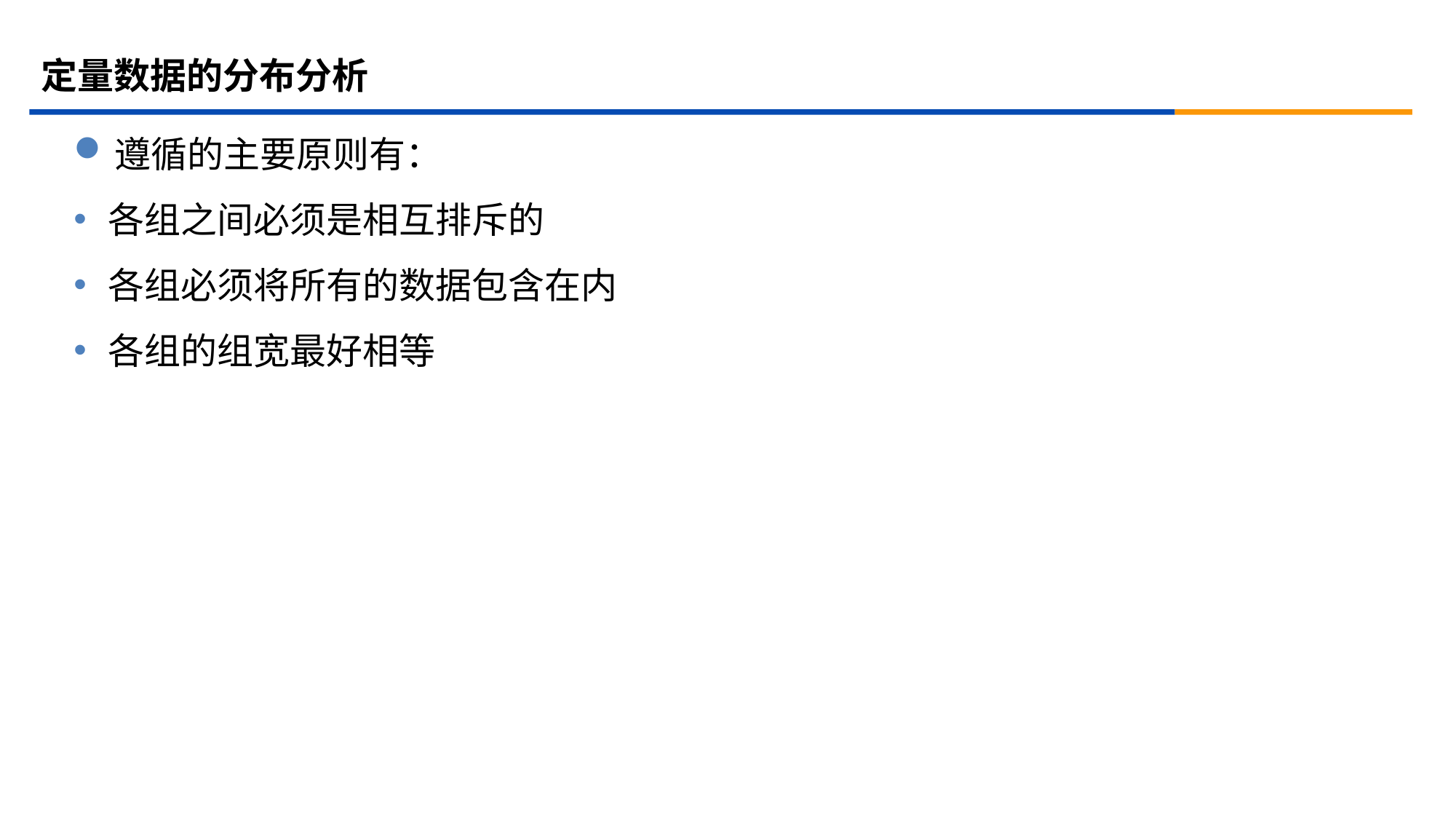

# 定量数据的分布分析
遵循的主要原则有：
各组之间必须是相互排斥的
各组必须将所有的数据包含在内
各组的组宽最好相等